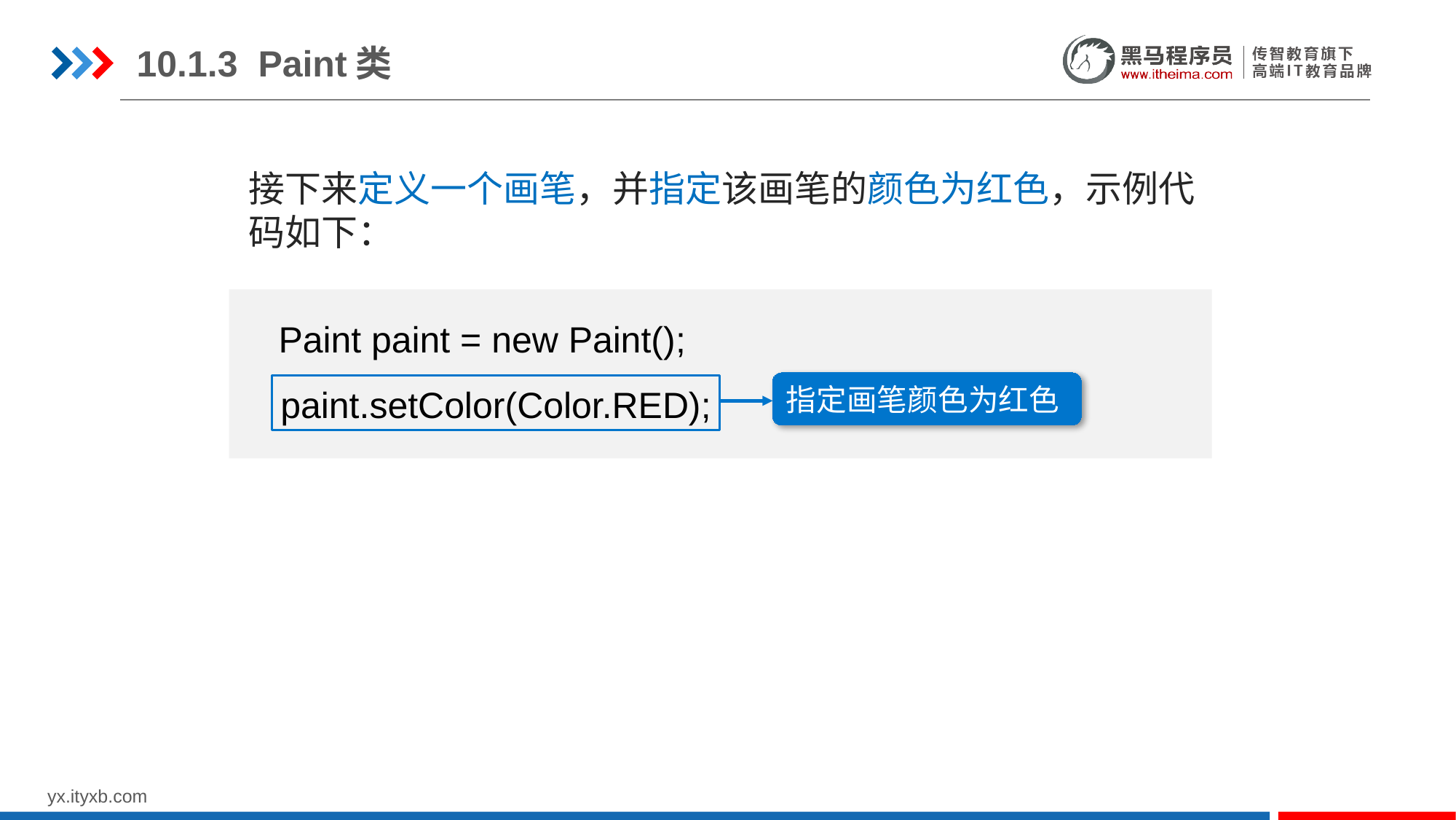

10.1.3  Paint类
接下来定义一个画笔，并指定该画笔的颜色为红色，示例代码如下：
    Paint paint = new Paint();
    paint.setColor(Color.RED);
指定画笔颜色为红色